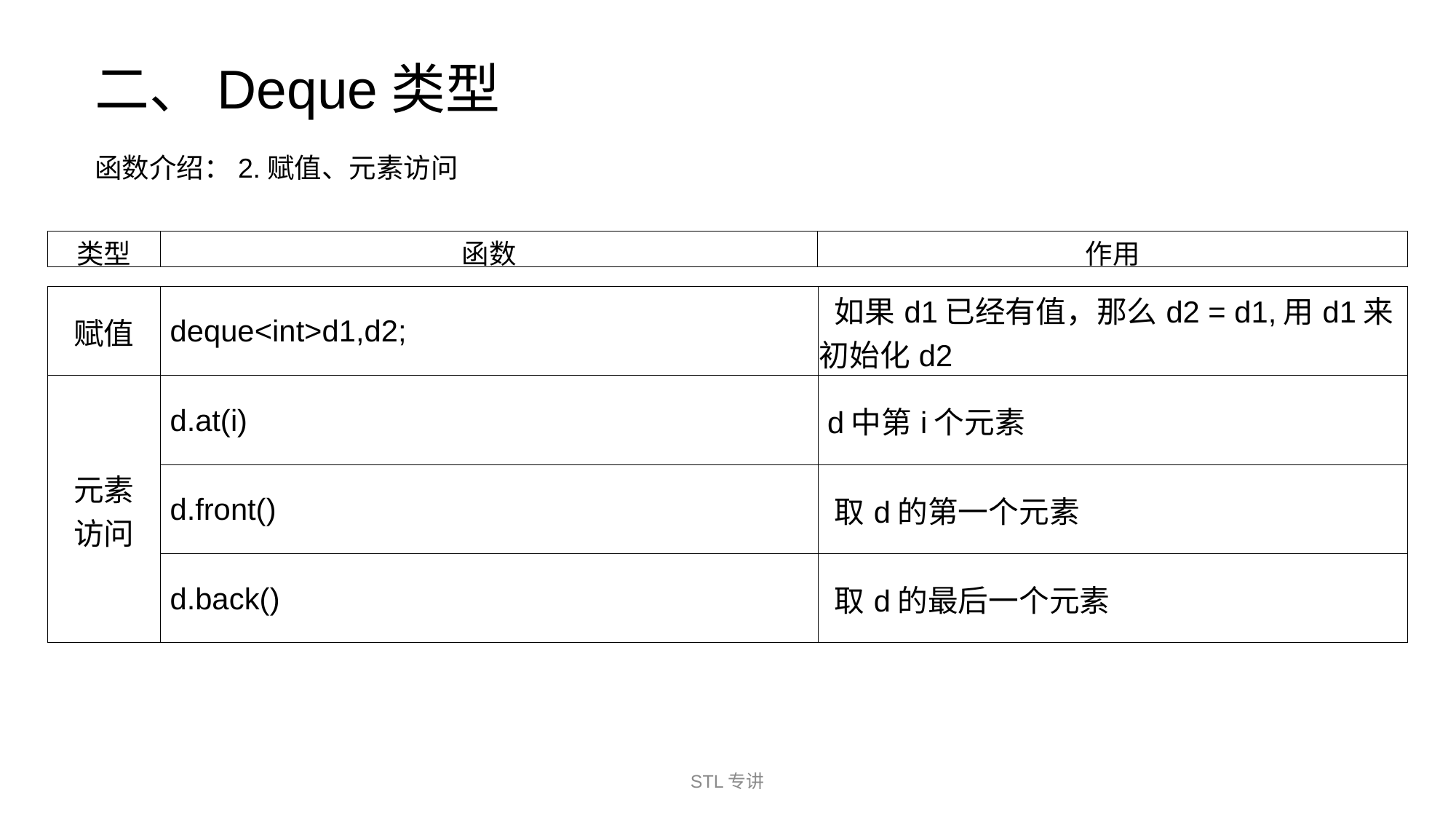

二、Deque类型
函数介绍：2.赋值、元素访问
| 类型 | 函数 | 作用 |
| --- | --- | --- |
| 赋值 | deque<int>d1,d2; | 如果d1已经有值，那么d2 = d1,用d1来初始化d2 |
| --- | --- | --- |
| 元素 访问 | d.at(i) | d中第i个元素 |
|  | d.front() | 取d的第一个元素 |
|  | d.back() | 取d的最后一个元素 |

STL专讲
13